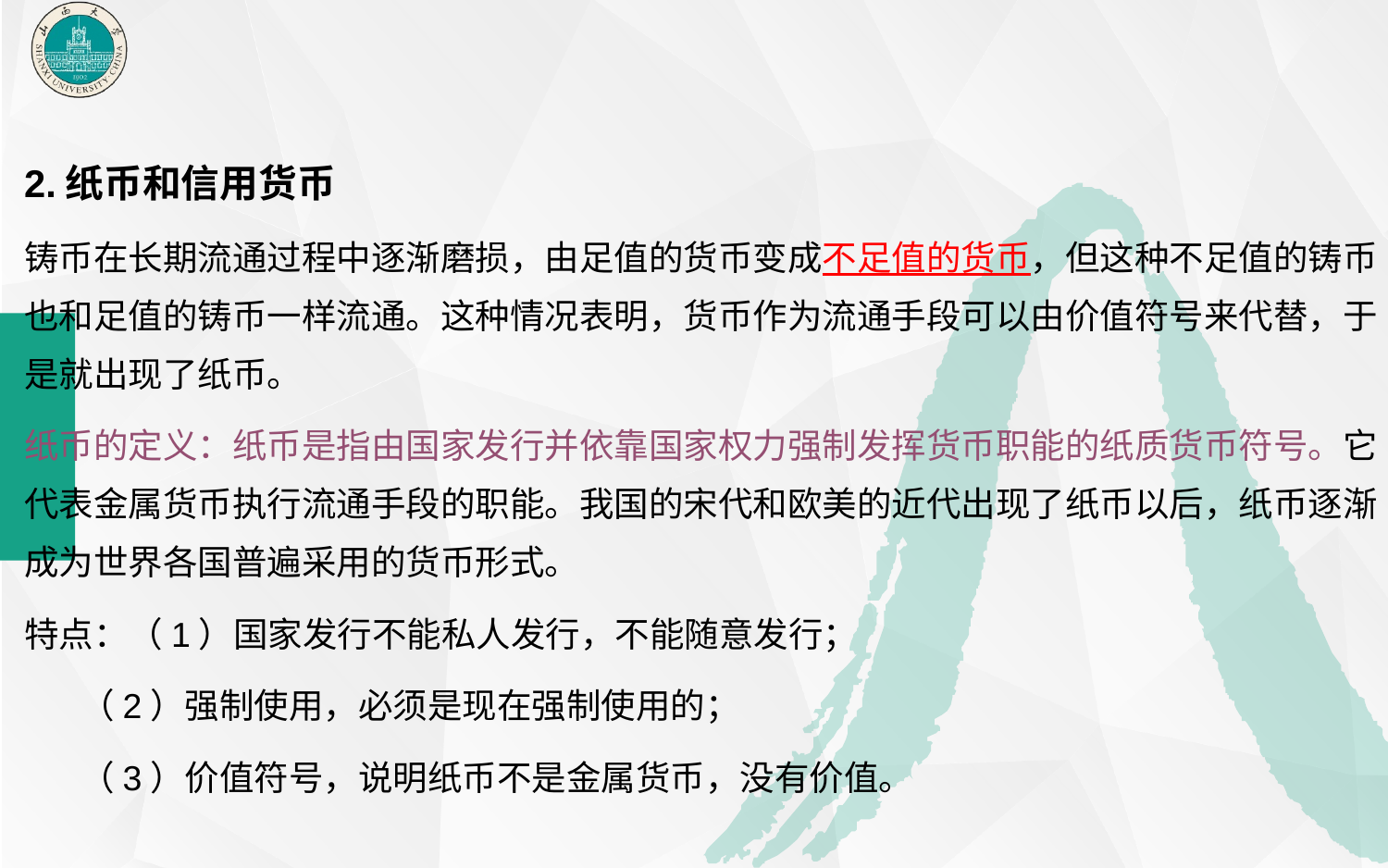

2.纸币和信用货币
铸币在长期流通过程中逐渐磨损，由足值的货币变成不足值的货币，但这种不足值的铸币也和足值的铸币一样流通。这种情况表明，货币作为流通手段可以由价值符号来代替，于是就出现了纸币。
纸币的定义：纸币是指由国家发行并依靠国家权力强制发挥货币职能的纸质货币符号。它代表金属货币执行流通手段的职能。我国的宋代和欧美的近代出现了纸币以后，纸币逐渐成为世界各国普遍采用的货币形式。
特点：（1）国家发行不能私人发行，不能随意发行；
      （2）强制使用，必须是现在强制使用的；
      （3）价值符号，说明纸币不是金属货币，没有价值。